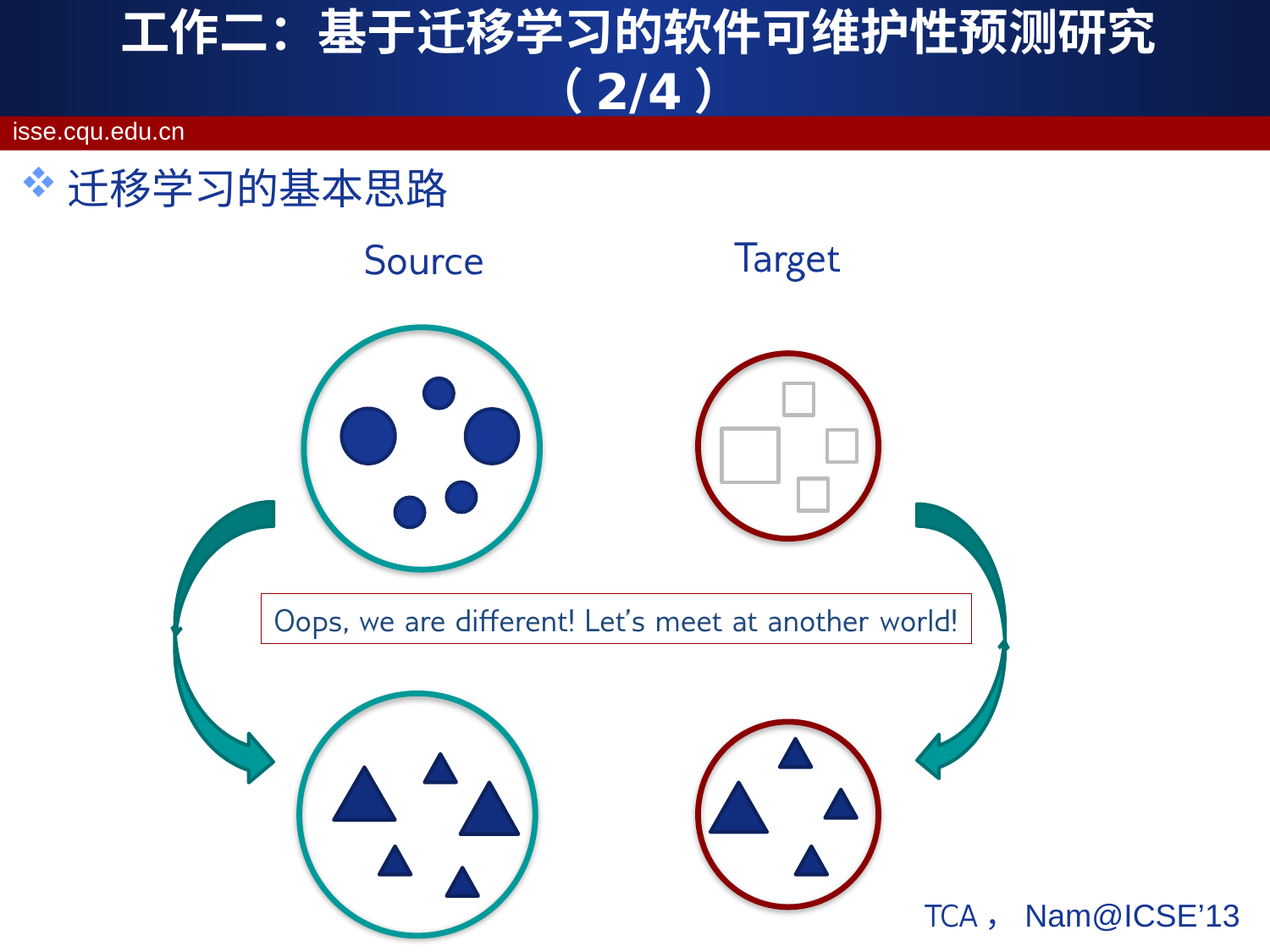

# 工作二：基于迁移学习的软件可维护性预测研究（2/4）
迁移学习的基本思路
Target
Source

Oops, we are different! Let’s meet at another world!

TCA，Nam@ICSE’13